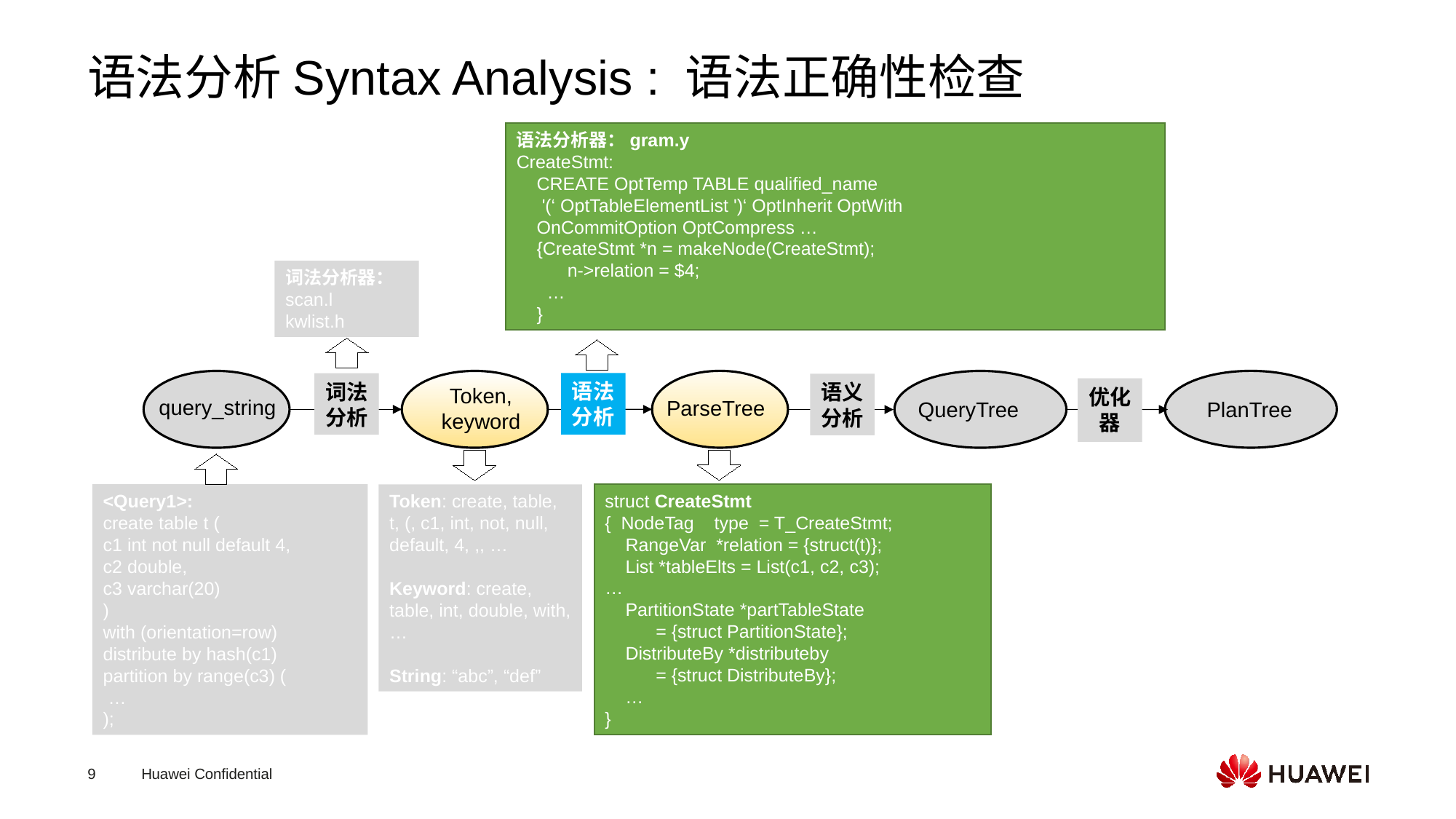

# 语法分析Syntax Analysis : 语法正确性检查
语法分析器：gram.y
CreateStmt:
    CREATE OptTemp TABLE qualified_name
     '(‘ OptTableElementList ')‘ OptInherit OptWith
    OnCommitOption OptCompress …
    {CreateStmt *n = makeNode(CreateStmt);
          n->relation = $4;
      …
    }
词法分析器：
scan.l
kwlist.h

语法分析
词法分析
语义分析
Token, keyword
优化器
query_string
ParseTree
QueryTree
PlanTree

struct CreateStmt
{  NodeTag    type  = T_CreateStmt;
    RangeVar  *relation = {struct(t)};
    List *tableElts = List(c1, c2, c3);
…
    PartitionState *partTableState
          = {struct PartitionState};
    DistributeBy *distributeby
          = {struct DistributeBy};
    …
}
<Query1>:
create table t (
c1 int not null default 4,
c2 double,
c3 varchar(20)
)
with (orientation=row)
distribute by hash(c1)
partition by range(c3) (
 …
);
Token: create, table, t, (, c1, int, not, null, default, 4, ,, …

Keyword: create, table, int, double, with, …

String: “abc”, “def”